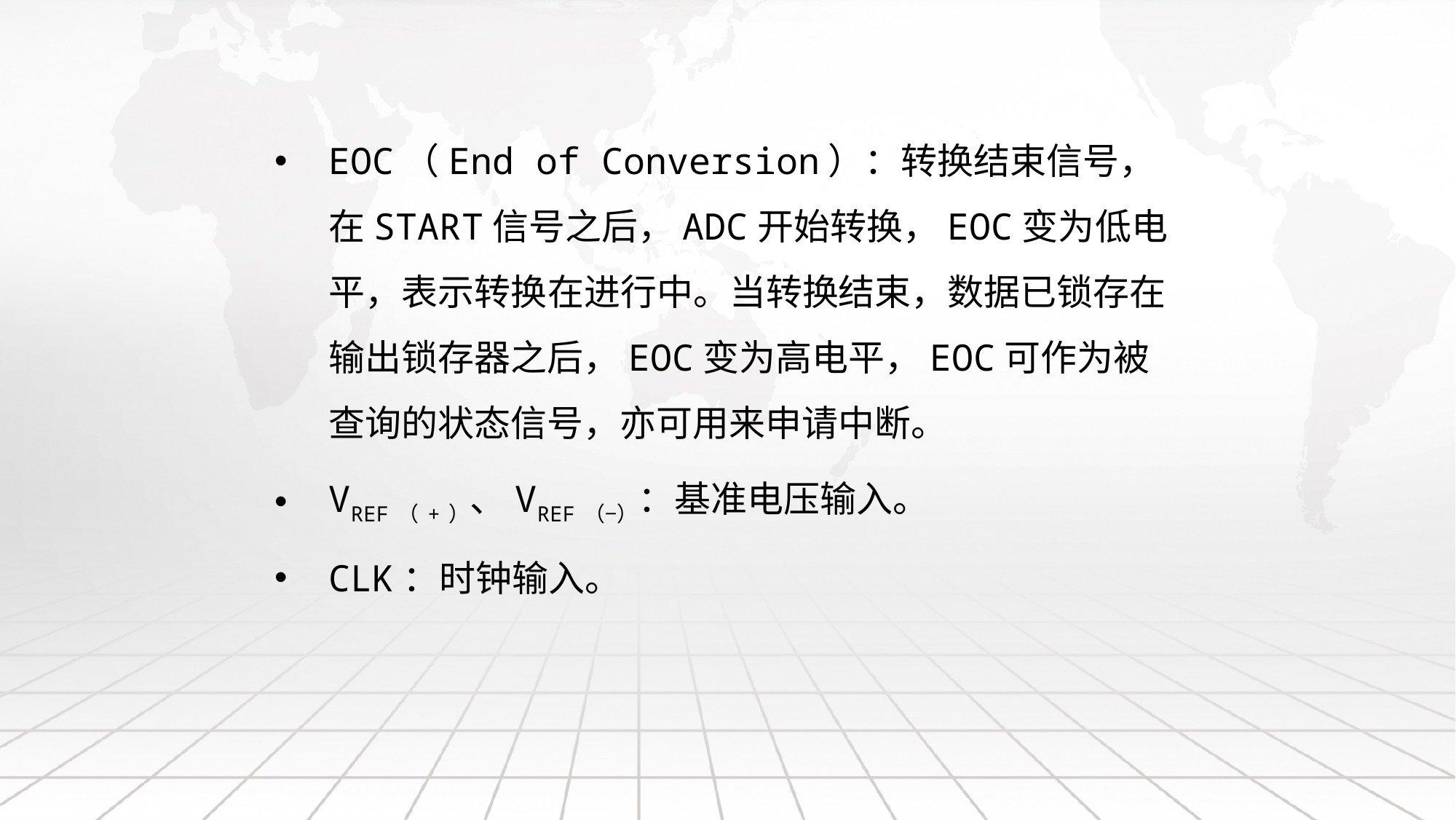

EOC（End of Conversion）：转换结束信号，在START信号之后，ADC开始转换，EOC变为低电平，表示转换在进行中。当转换结束，数据已锁存在输出锁存器之后，EOC变为高电平，EOC可作为被查询的状态信号，亦可用来申请中断。
VREF（+）、VREF（−）：基准电压输入。
CLK：时钟输入。